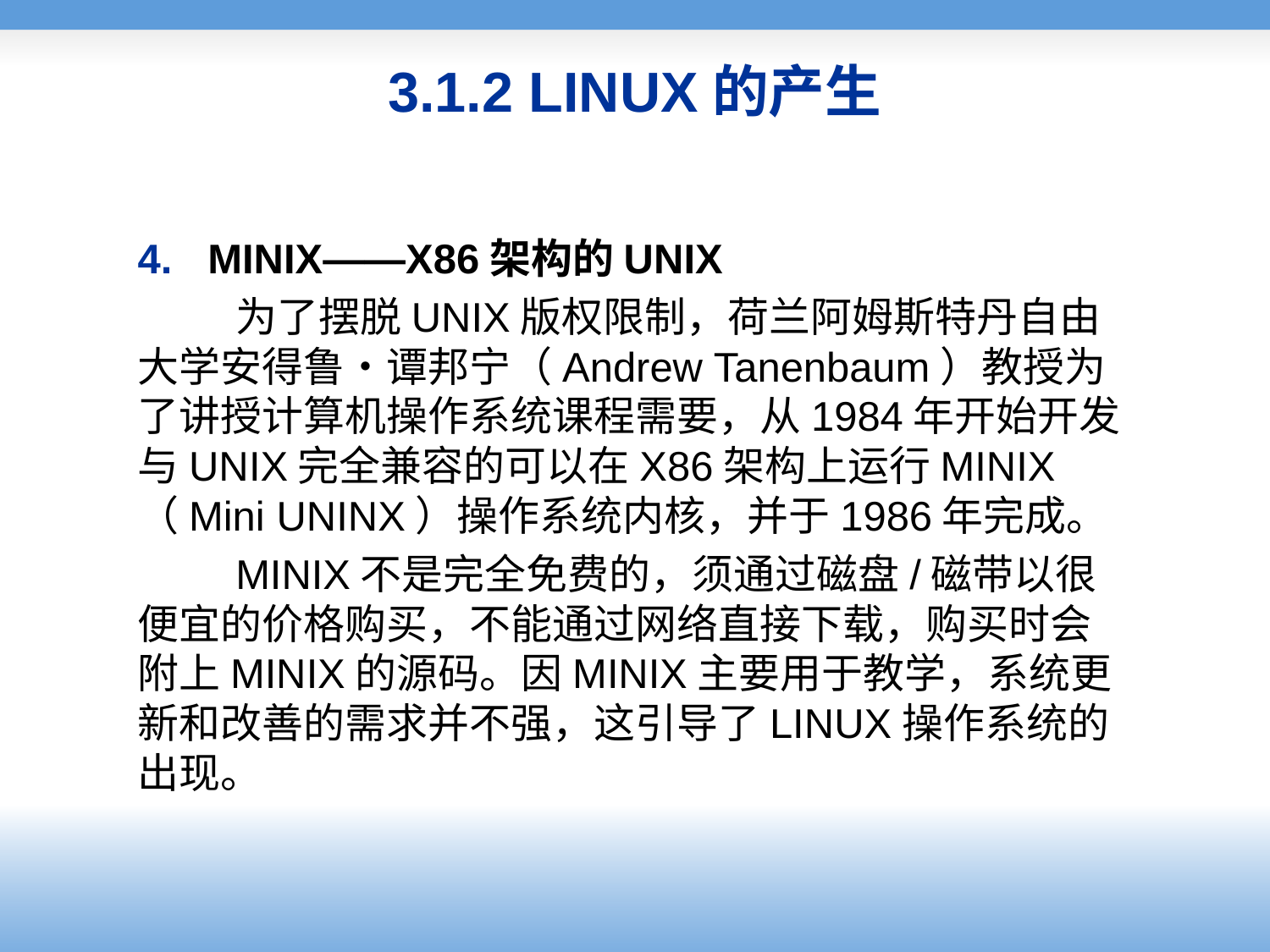

# 3.1.2 LINUX的产生
MINIX——X86架构的UNIX
为了摆脱UNIX版权限制，荷兰阿姆斯特丹自由大学安得鲁•谭邦宁（Andrew Tanenbaum）教授为了讲授计算机操作系统课程需要，从1984年开始开发与UNIX完全兼容的可以在X86架构上运行MINIX（Mini UNINX）操作系统内核，并于1986年完成。
MINIX不是完全免费的，须通过磁盘/磁带以很便宜的价格购买，不能通过网络直接下载，购买时会附上MINIX的源码。因MINIX主要用于教学，系统更新和改善的需求并不强，这引导了LINUX操作系统的出现。